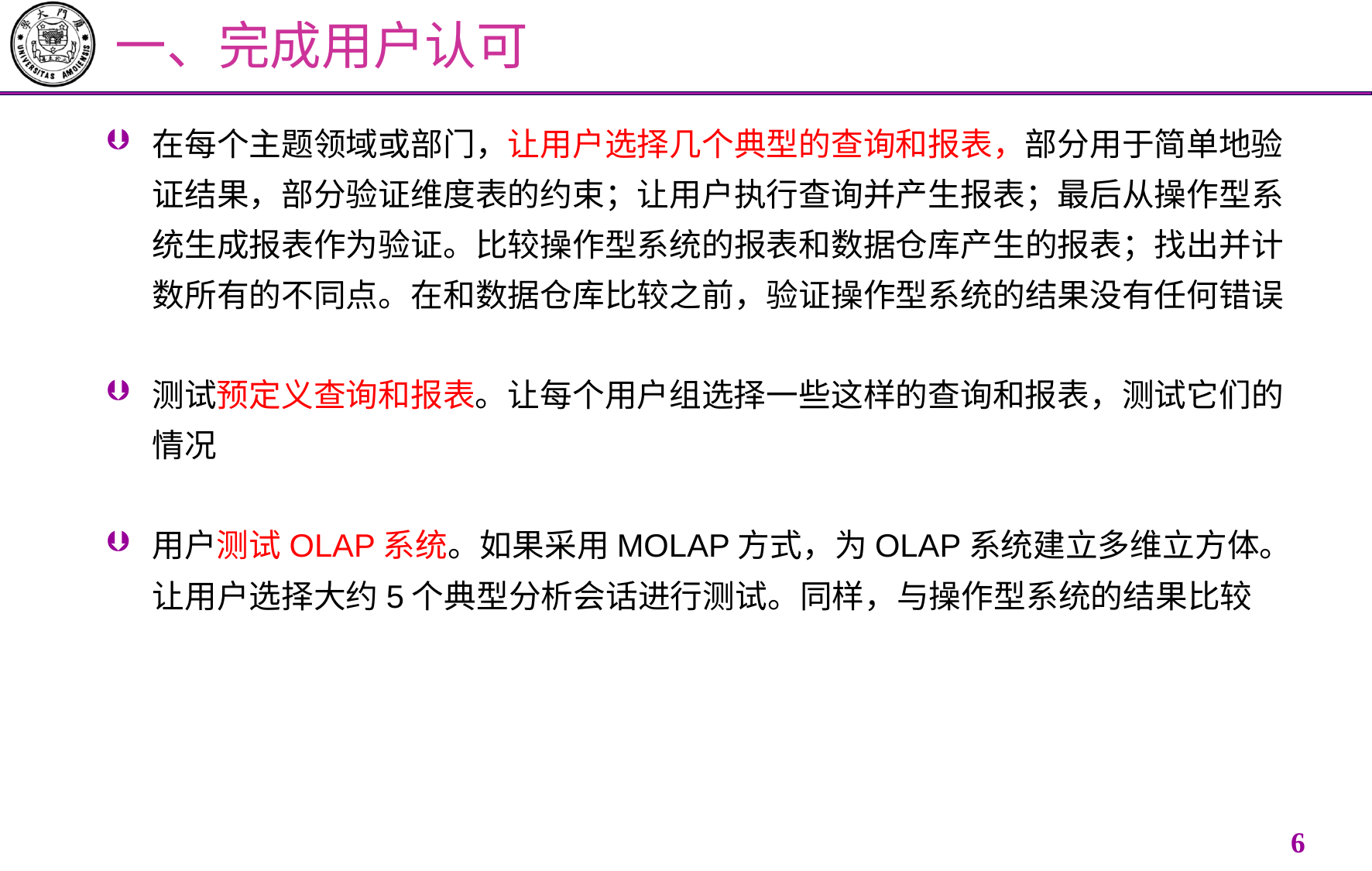

# 一、完成用户认可
在每个主题领域或部门，让用户选择几个典型的查询和报表，部分用于简单地验证结果，部分验证维度表的约束；让用户执行查询并产生报表；最后从操作型系统生成报表作为验证。比较操作型系统的报表和数据仓库产生的报表；找出并计数所有的不同点。在和数据仓库比较之前，验证操作型系统的结果没有任何错误

测试预定义查询和报表。让每个用户组选择一些这样的查询和报表，测试它们的情况

用户测试OLAP系统。如果采用MOLAP方式，为OLAP系统建立多维立方体。让用户选择大约5个典型分析会话进行测试。同样，与操作型系统的结果比较
6